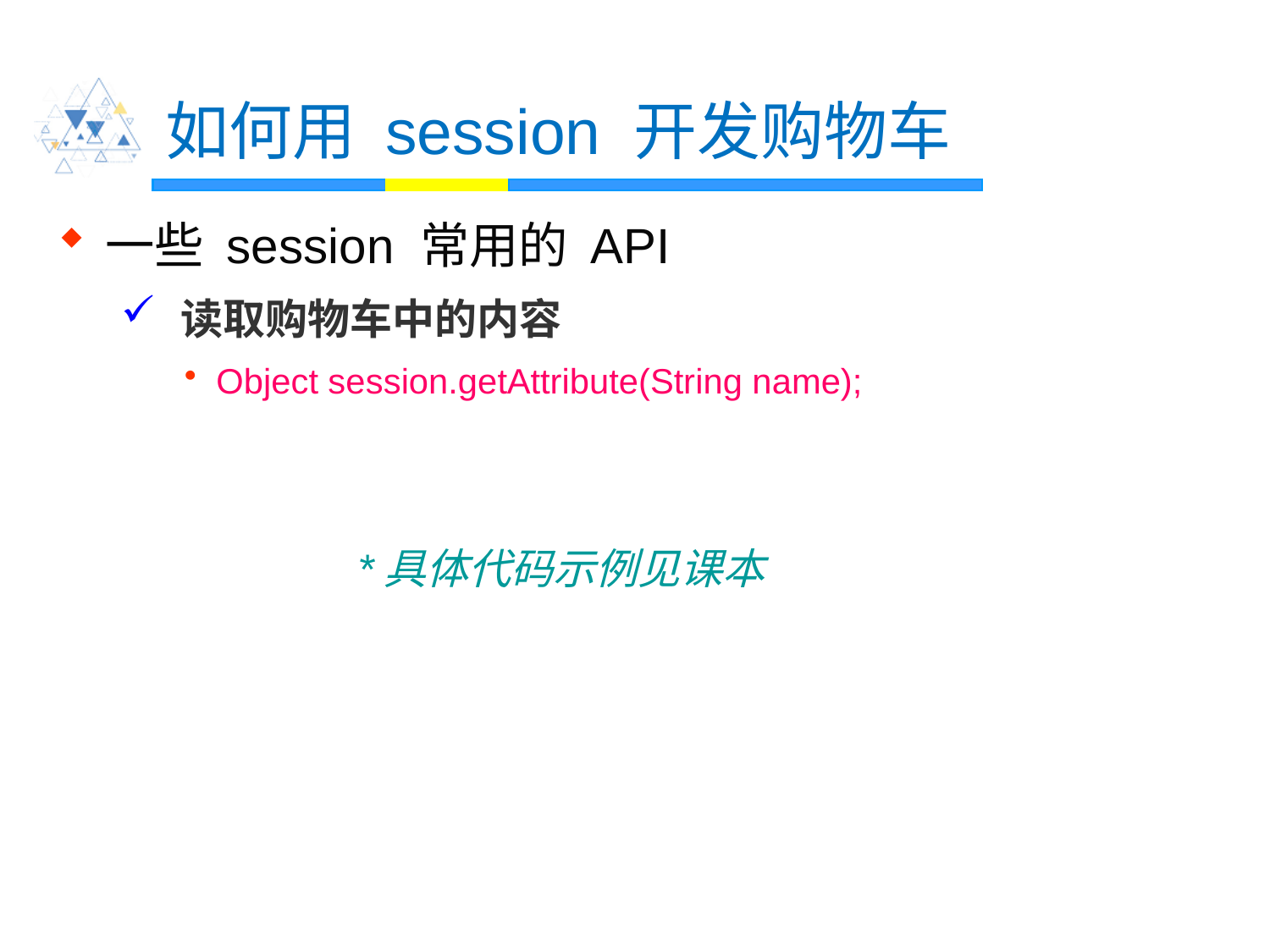

# 如何用 session 开发购物车
一些 session 常用的 API
 读取购物车中的内容
Object session.getAttribute(String name);

*具体代码示例见课本